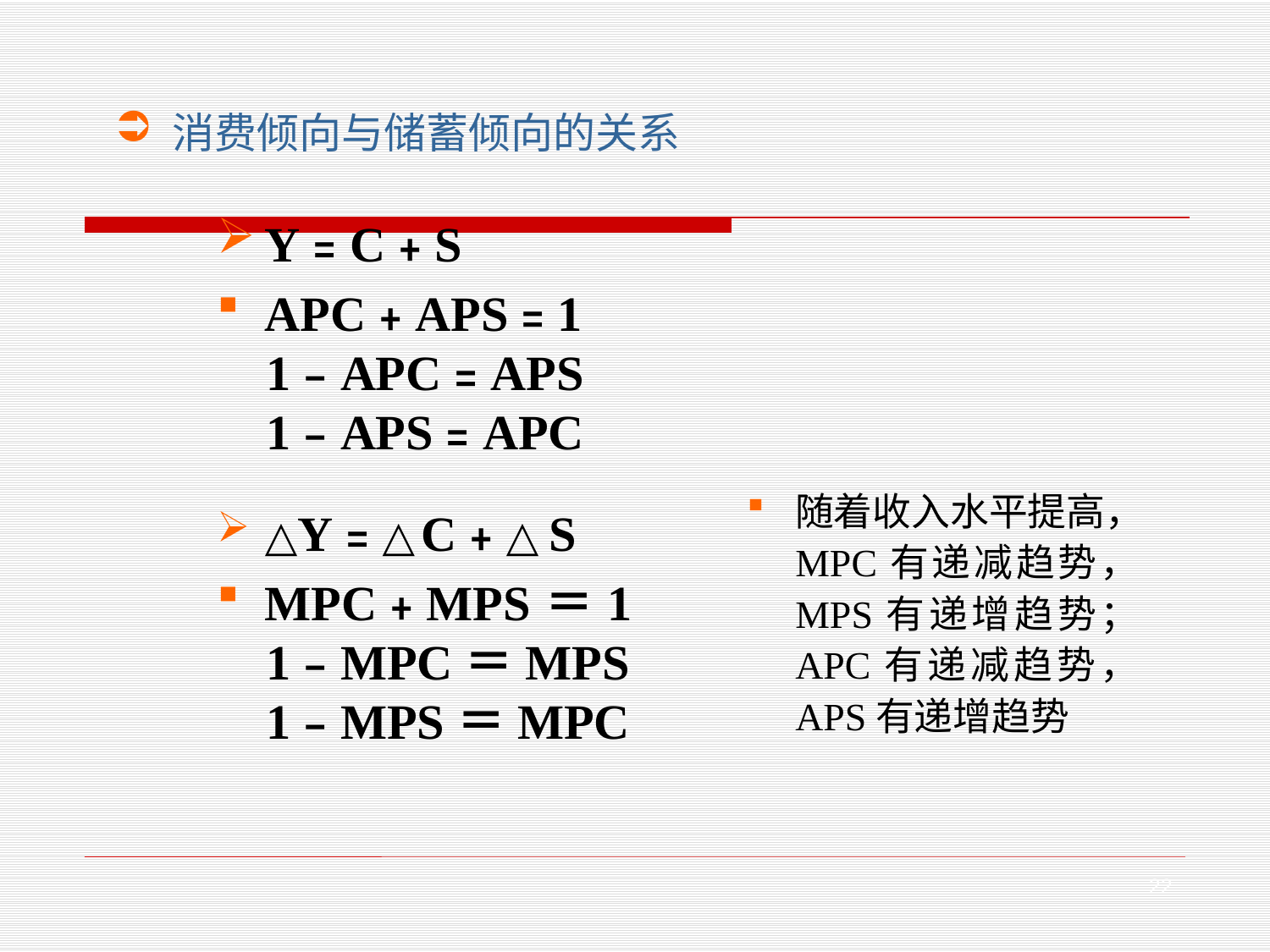

消费倾向与储蓄倾向的关系
Y﹦C﹢S
APC﹢APS﹦1
    1﹣APC﹦APS
    1﹣APS﹦APC
随着收入水平提高，MPC有递减趋势，MPS有递增趋势；APC有递减趋势，APS有递增趋势
△Y﹦△ C﹢△ S
MPC﹢MPS＝1
    1﹣MPC＝MPS
    1﹣MPS＝MPC
22